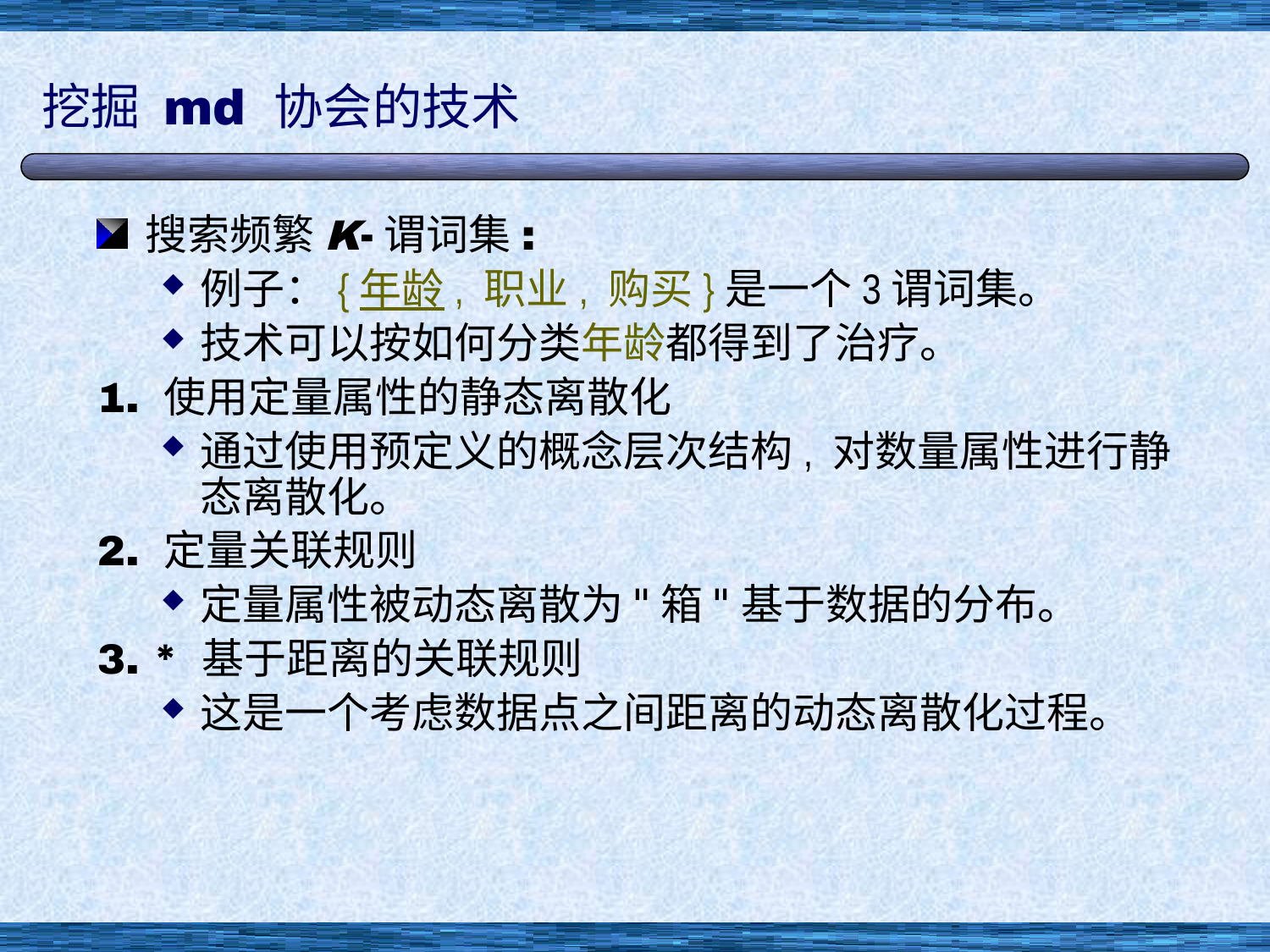

# 挖掘 md 协会的技术
搜索频繁K-谓词集:
例子：{年龄, 职业, 购买}是一个3谓词集。
技术可以按如何分类年龄都得到了治疗。
1. 使用定量属性的静态离散化
通过使用预定义的概念层次结构, 对数量属性进行静态离散化。
2. 定量关联规则
定量属性被动态离散为"箱"基于数据的分布。
3. * 基于距离的关联规则
这是一个考虑数据点之间距离的动态离散化过程。